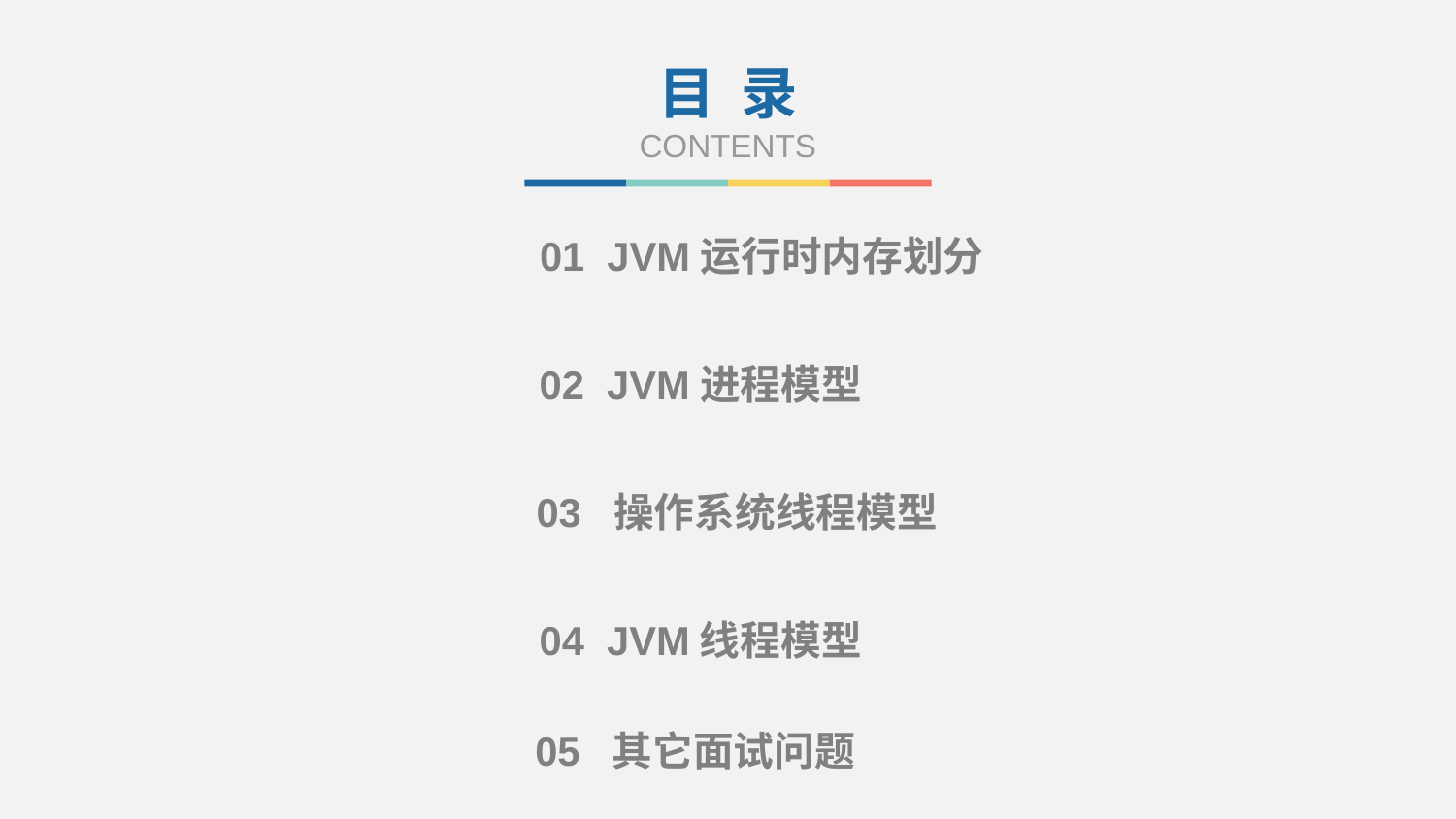

目  录
CONTENTS

01  JVM运行时内存划分
02  JVM进程模型
03  操作系统线程模型
04  JVM线程模型
05  其它面试问题